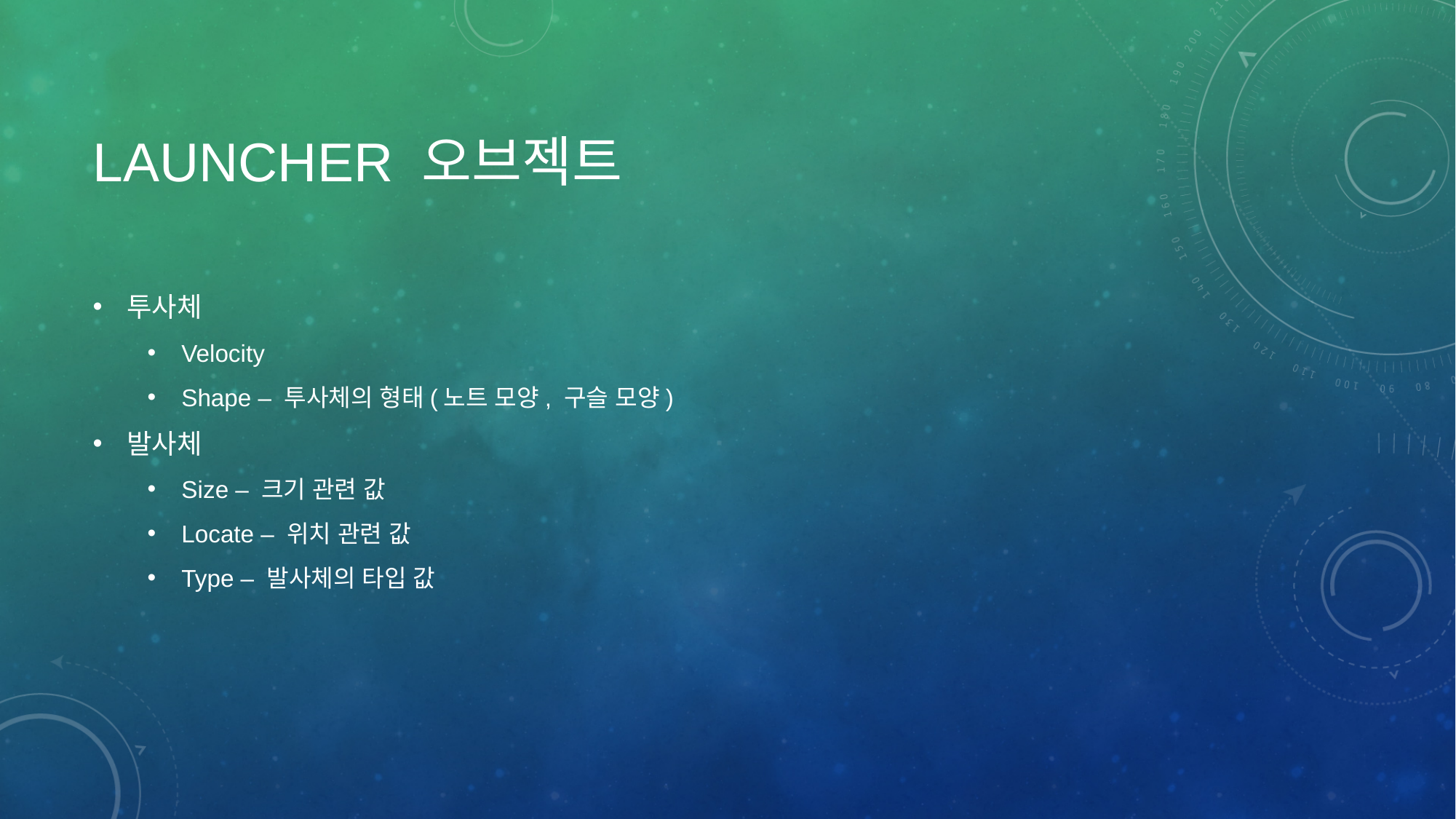

# Launcher 오브젝트
투사체
Velocity
Shape – 투사체의 형태(노트 모양, 구슬 모양)
발사체
Size – 크기 관련 값
Locate – 위치 관련 값
Type – 발사체의 타입 값